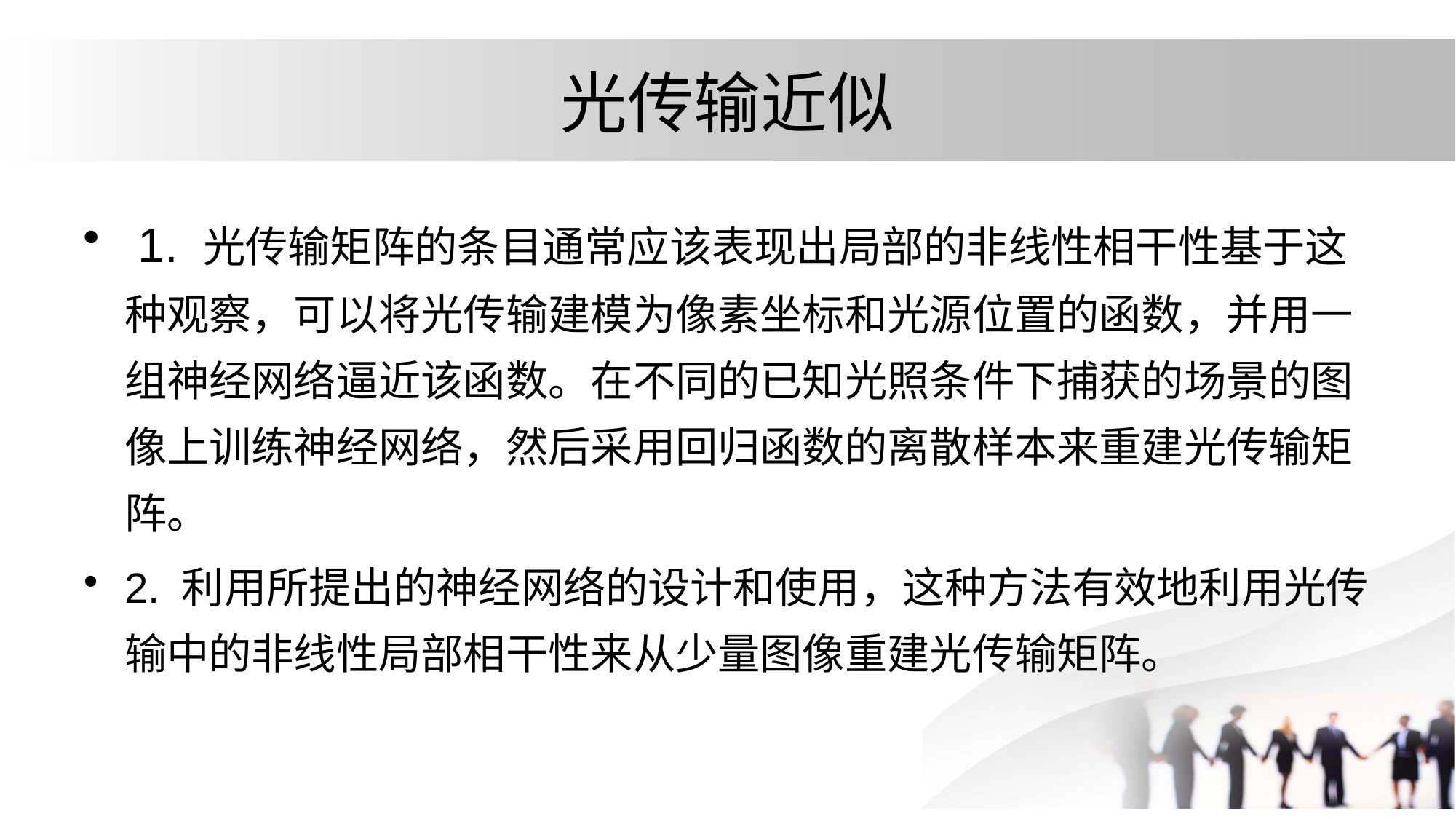

# 光传输近似
 1. 光传输矩阵的条目通常应该表现出局部的非线性相干性基于这种观察，可以将光传输建模为像素坐标和光源位置的函数，并用一组神经网络逼近该函数。在不同的已知光照条件下捕获的场景的图像上训练神经网络，然后采用回归函数的离散样本来重建光传输矩阵。
2. 利用所提出的神经网络的设计和使用，这种方法有效地利用光传输中的非线性局部相干性来从少量图像重建光传输矩阵。